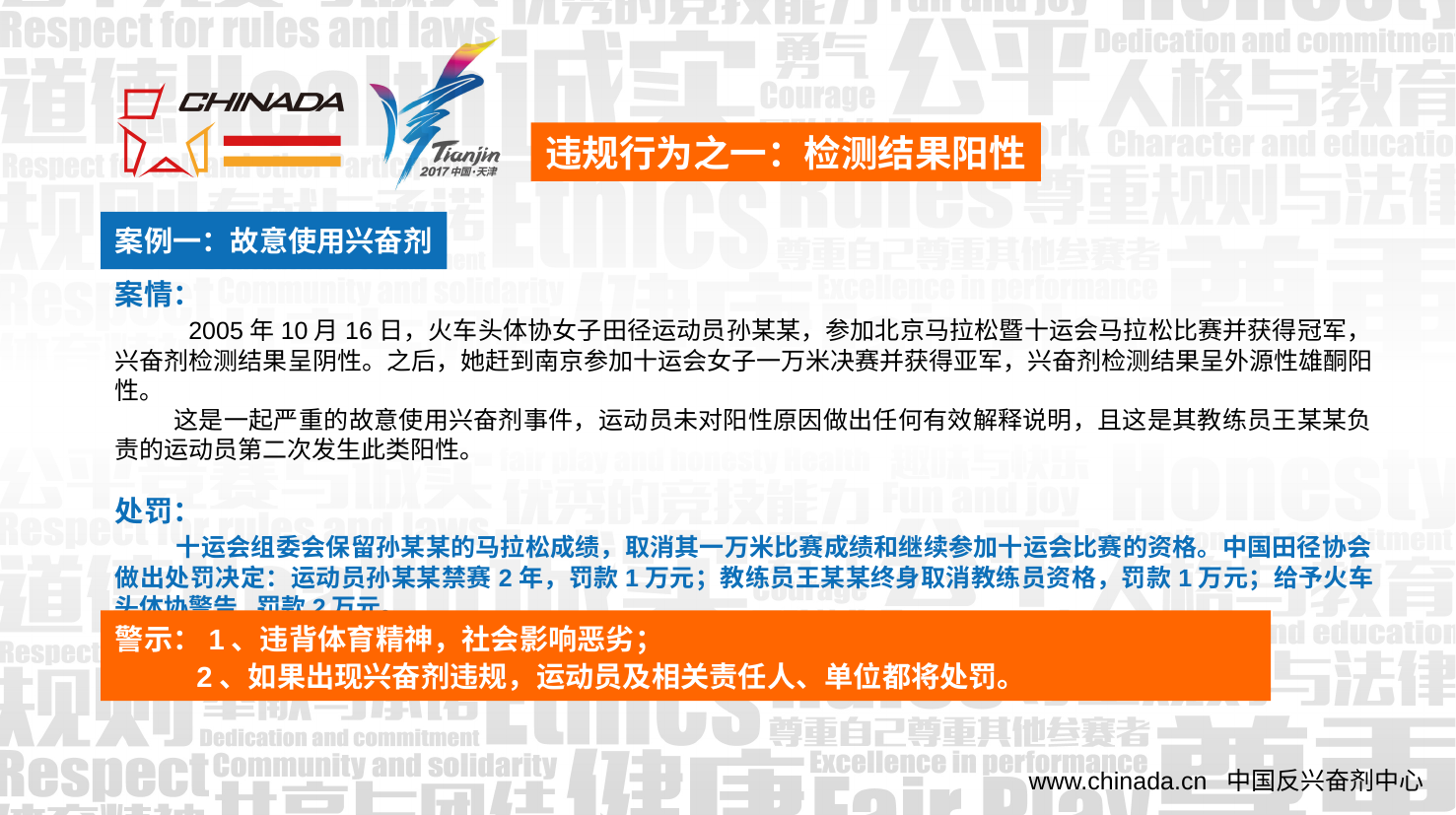

违规行为之一：检测结果阳性
案例一：故意使用兴奋剂
案情：
         2005年10月16日，火车头体协女子田径运动员孙某某，参加北京马拉松暨十运会马拉松比赛并获得冠军，兴奋剂检测结果呈阴性。之后，她赶到南京参加十运会女子一万米决赛并获得亚军，兴奋剂检测结果呈外源性雄酮阳性。
         这是一起严重的故意使用兴奋剂事件，运动员未对阳性原因做出任何有效解释说明，且这是其教练员王某某负责的运动员第二次发生此类阳性。

处罚：
        十运会组委会保留孙某某的马拉松成绩，取消其一万米比赛成绩和继续参加十运会比赛的资格。中国田径协会做出处罚决定：运动员孙某某禁赛2年，罚款1万元；教练员王某某终身取消教练员资格，罚款1万元；给予火车头体协警告,罚款2万元。
警示：1、违背体育精神，社会影响恶劣；
          2、如果出现兴奋剂违规，运动员及相关责任人、单位都将处罚。
www.chinada.cn  中国反兴奋剂中心